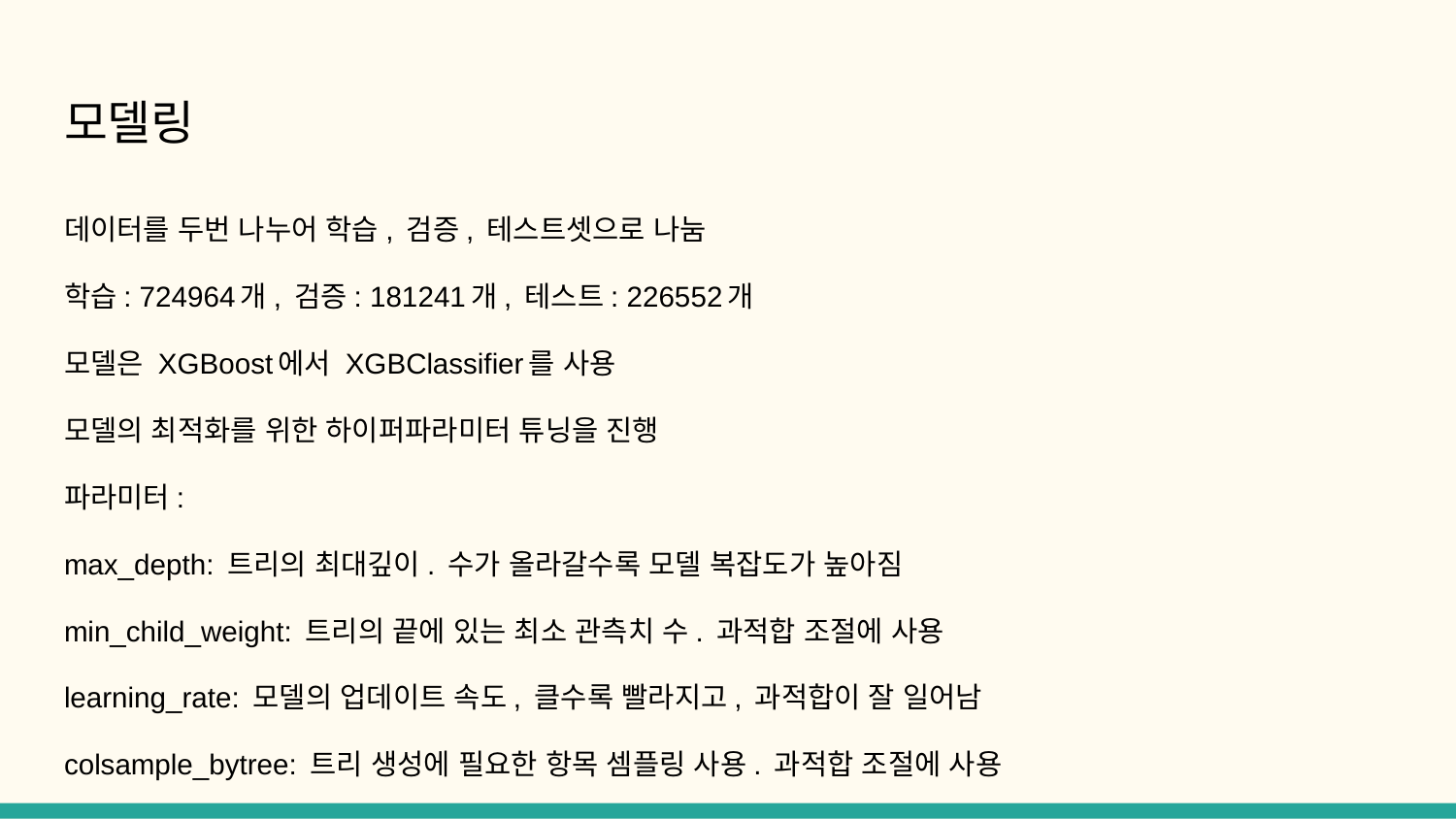

# 모델링
데이터를 두번 나누어 학습, 검증, 테스트셋으로 나눔
학습: 724964개, 검증: 181241개, 테스트: 226552개
모델은 XGBoost에서 XGBClassifier를 사용
모델의 최적화를 위한 하이퍼파라미터 튜닝을 진행
파라미터:
max_depth: 트리의 최대깊이. 수가 올라갈수록 모델 복잡도가 높아짐
min_child_weight: 트리의 끝에 있는 최소 관측치 수. 과적합 조절에 사용
learning_rate: 모델의 업데이트 속도, 클수록 빨라지고, 과적합이 잘 일어남
colsample_bytree: 트리 생성에 필요한 항목 셈플링 사용. 과적합 조절에 사용